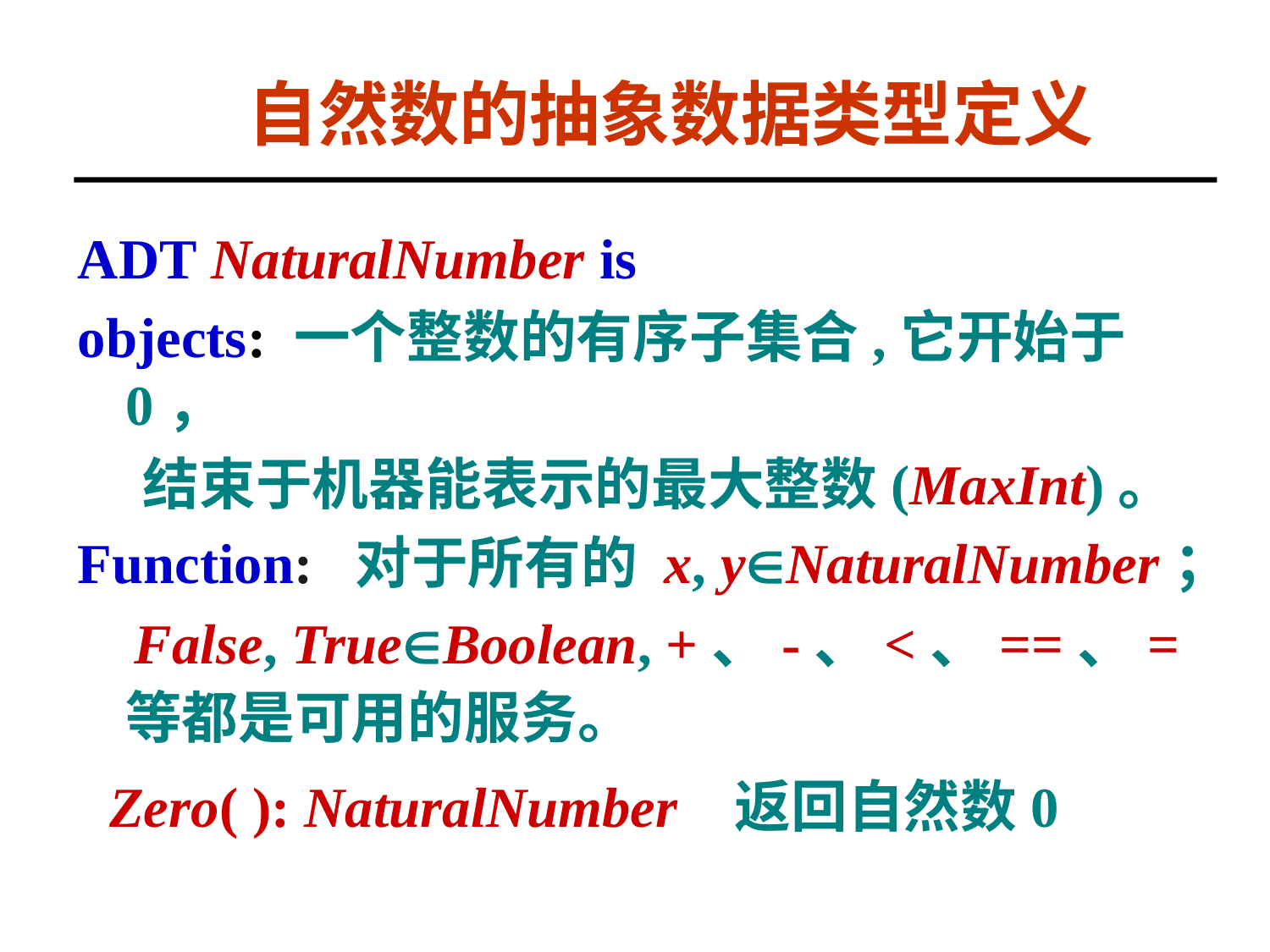

# 自然数的抽象数据类型定义

ADT NaturalNumber is
objects: 一个整数的有序子集合,它开始于0，
    结束于机器能表示的最大整数(MaxInt)。
Function:  对于所有的 x, y∈NaturalNumber；
    False, True∈Boolean, +、-、<、==、=等都是可用的服务。
  Zero( ): NaturalNumber   返回自然数0
35